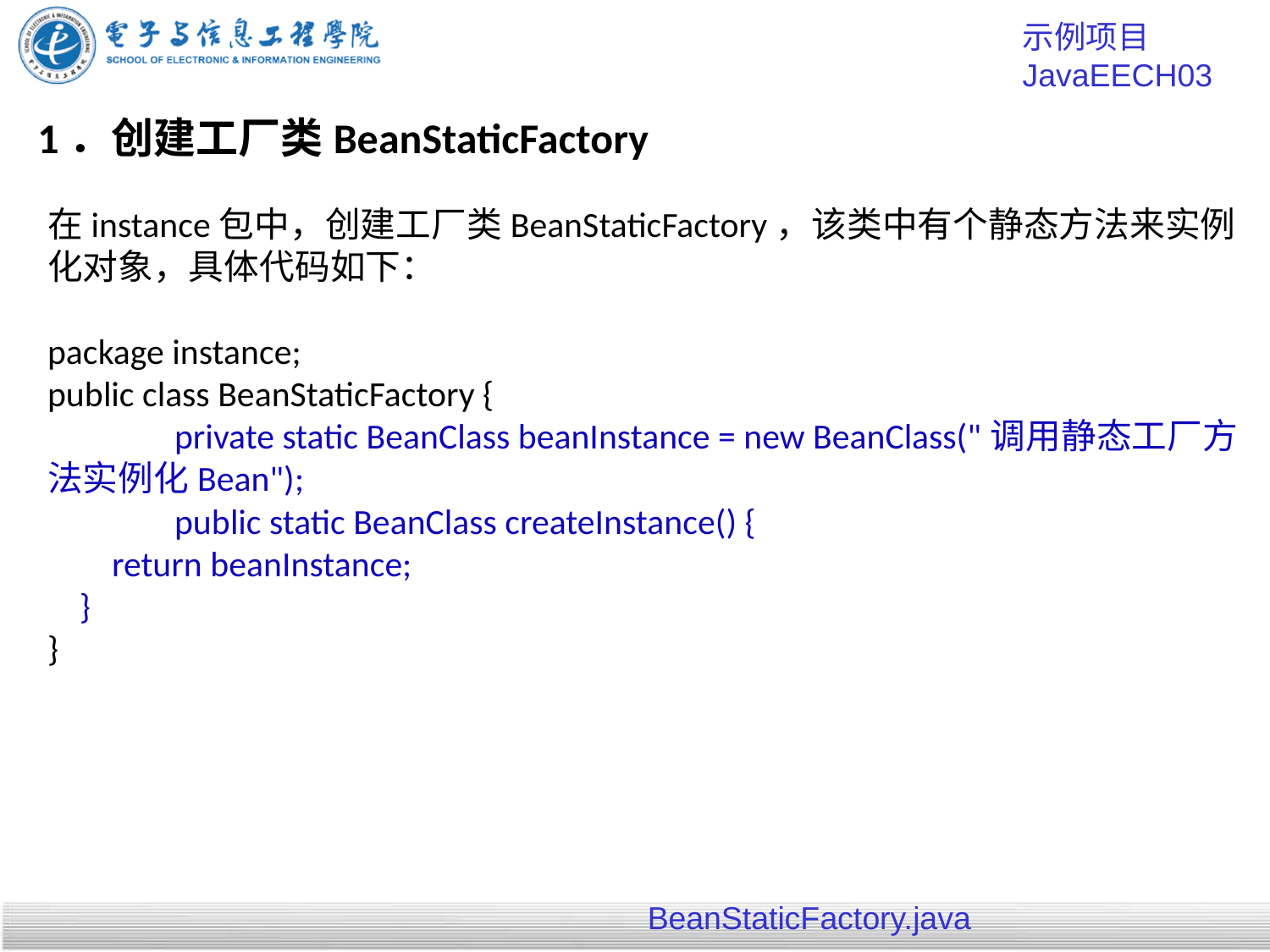

示例项目 JavaEECH03
# 1．创建工厂类BeanStaticFactory
在instance包中，创建工厂类BeanStaticFactory，该类中有个静态方法来实例化对象，具体代码如下：

package instance;
public class BeanStaticFactory {
	private static BeanClass beanInstance = new BeanClass("调用静态工厂方法实例化Bean");
	public static BeanClass createInstance() {
        return beanInstance;
    }
}
BeanStaticFactory.java